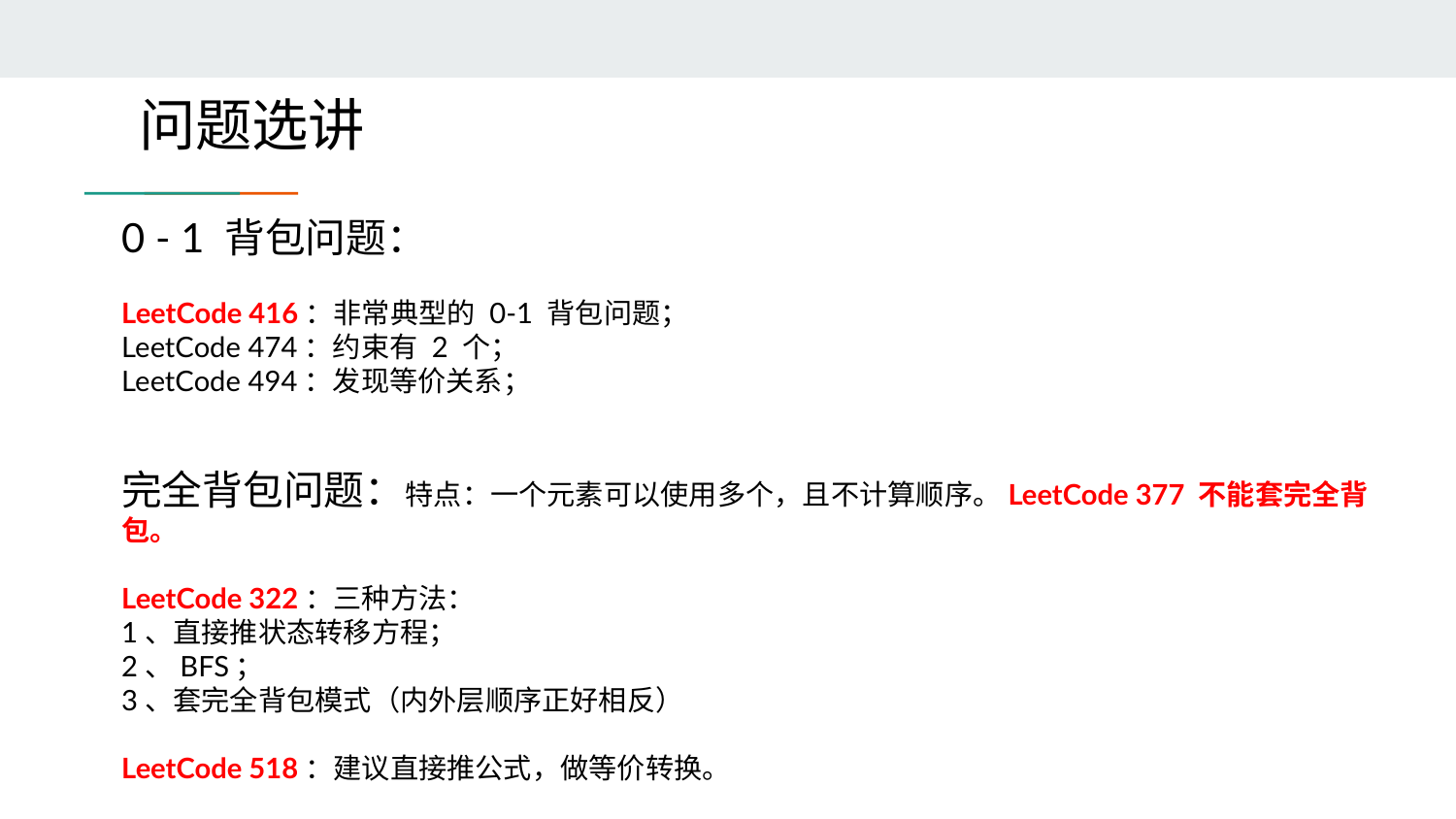

问题选讲

0 - 1 背包问题：

LeetCode 416：非常典型的 0-1 背包问题；
LeetCode 474：约束有 2 个；
LeetCode 494：发现等价关系；

完全背包问题：特点：一个元素可以使用多个，且不计算顺序。LeetCode 377 不能套完全背包。

LeetCode 322：三种方法：
1、直接推状态转移方程；
2、BFS；
3、套完全背包模式（内外层顺序正好相反）

LeetCode 518：建议直接推公式，做等价转换。